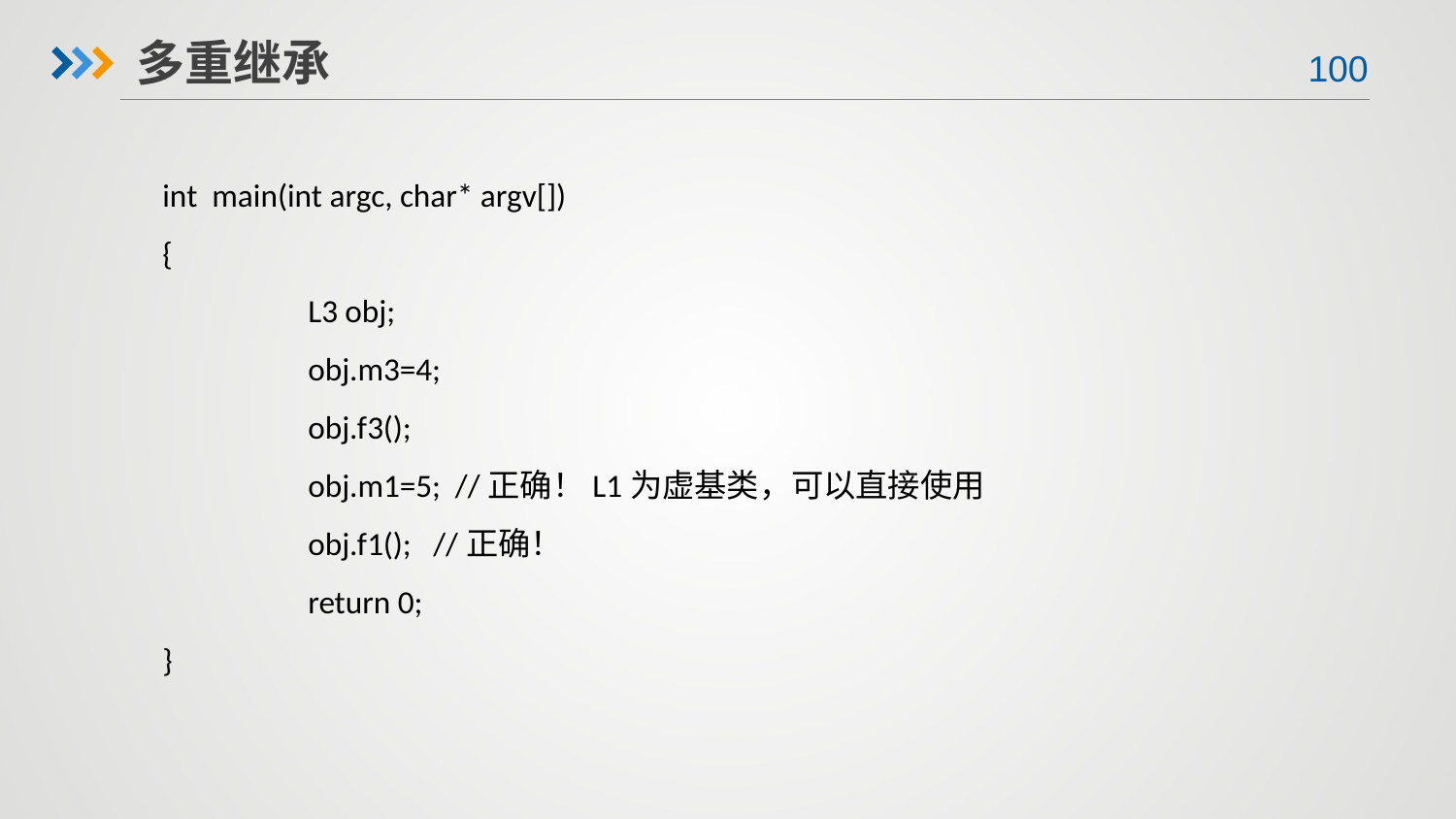

多重继承
int  main(int argc, char* argv[])
{
  	L3 obj;
 	obj.m3=4;
 	obj.f3();
 	obj.m1=5;  //正确！L1为虚基类，可以直接使用
 	obj.f1();   //正确！
 	return 0;
}